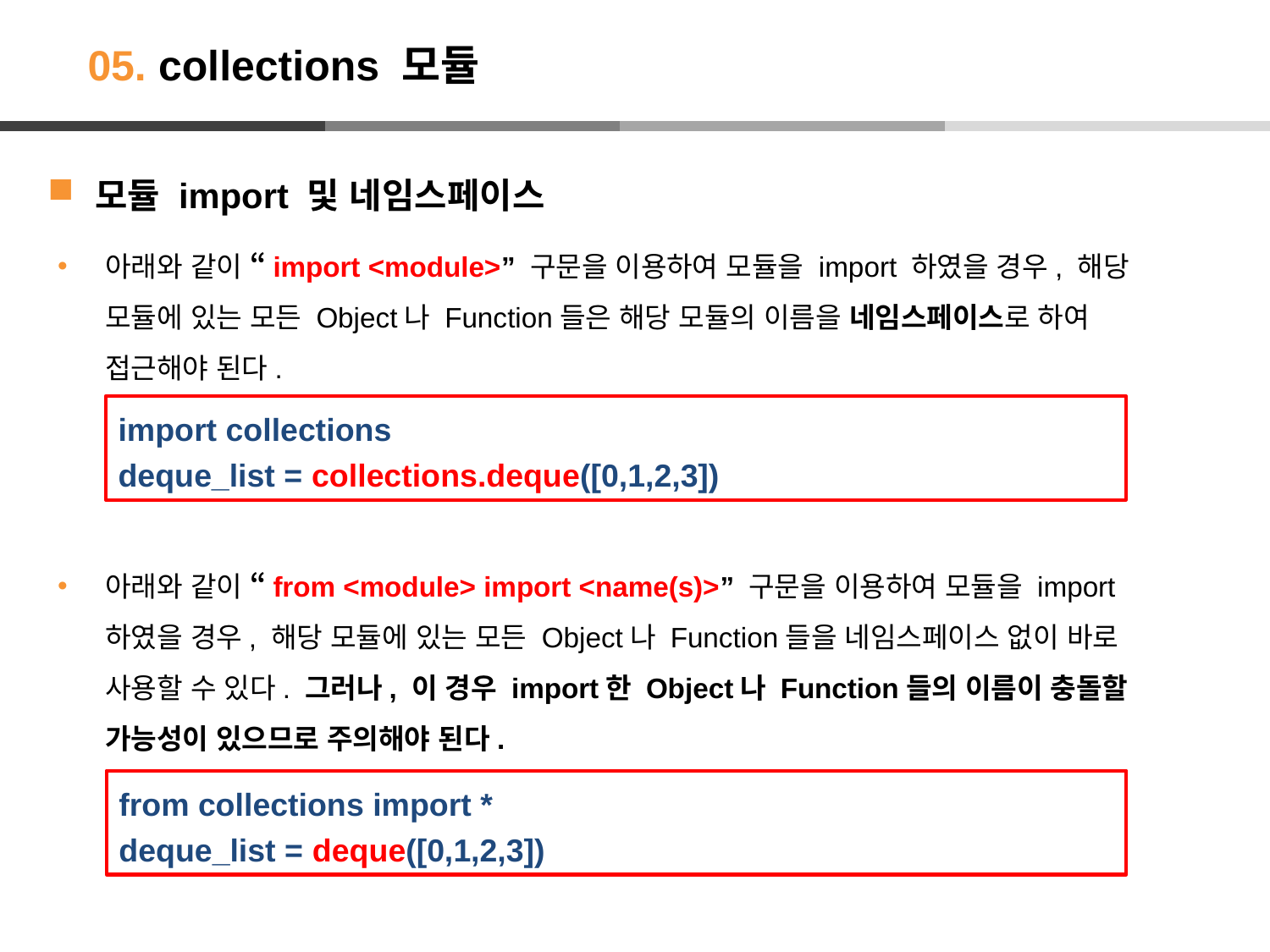

# 05. collections 모듈
모듈 import 및 네임스페이스
아래와 같이 “import <module>” 구문을 이용하여 모듈을 import 하였을 경우, 해당 모듈에 있는 모든 Object나 Function들은 해당 모듈의 이름을 네임스페이스로 하여 접근해야 된다.
import collections
deque_list = collections.deque([0,1,2,3])
아래와 같이 “from <module> import <name(s)>” 구문을 이용하여 모듈을 import 하였을 경우, 해당 모듈에 있는 모든 Object나 Function들을 네임스페이스 없이 바로 사용할 수 있다. 그러나, 이 경우 import한 Object나 Function들의 이름이 충돌할 가능성이 있으므로 주의해야 된다.
from collections import *
deque_list = deque([0,1,2,3])